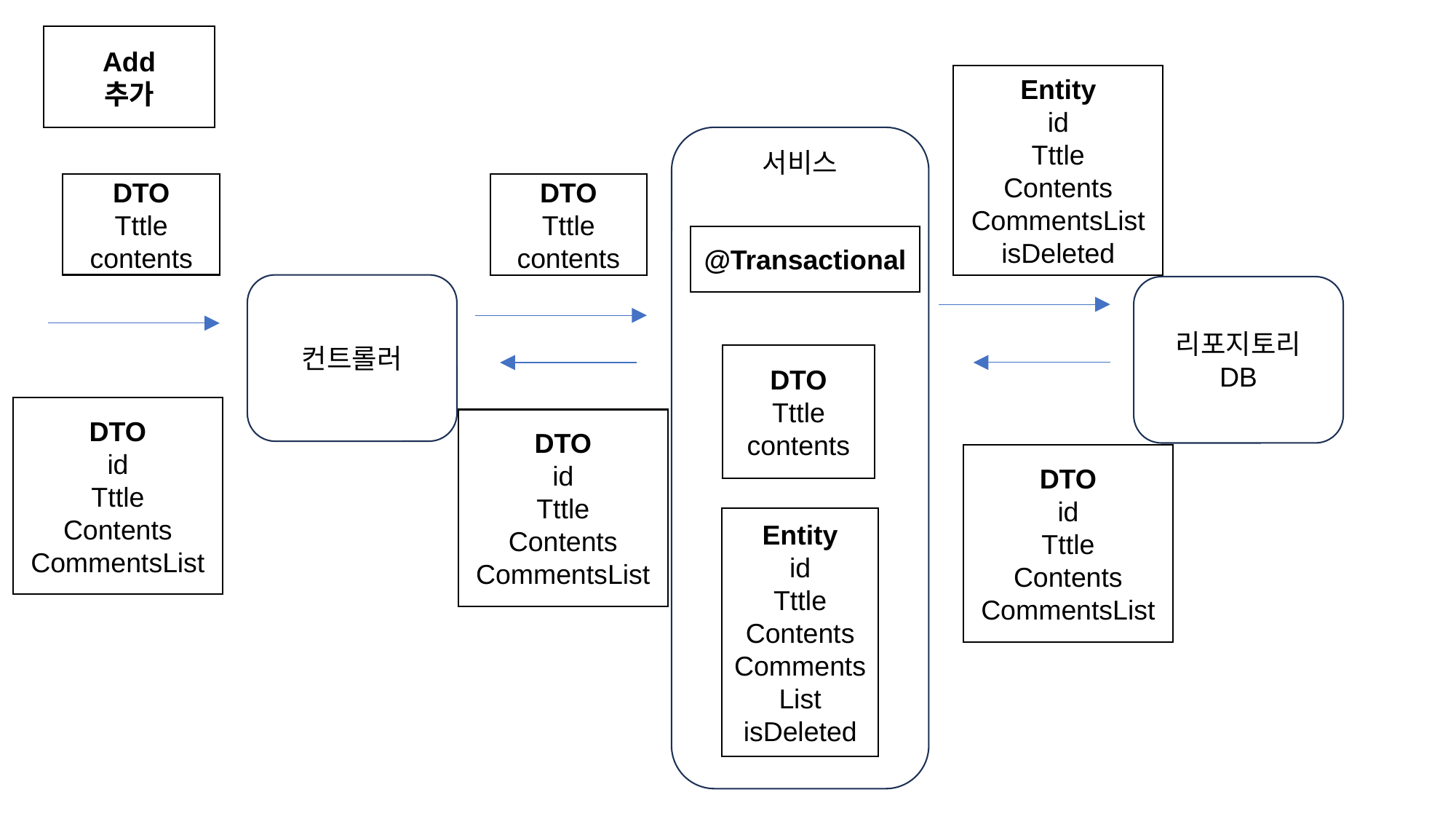

Add
추가
Entity
id
Tttle
Contents
CommentsList
isDeleted
서비스
DTO
Tttle
contents
DTO
Tttle
contents
@Transactional
컨트롤러
리포지토리
DB
DTO
Tttle
contents
DTO
id
Tttle
Contents
CommentsList
DTO
id
Tttle
Contents
CommentsList
DTO
id
Tttle
Contents
CommentsList
Entity
id
Tttle
Contents
CommentsList
isDeleted